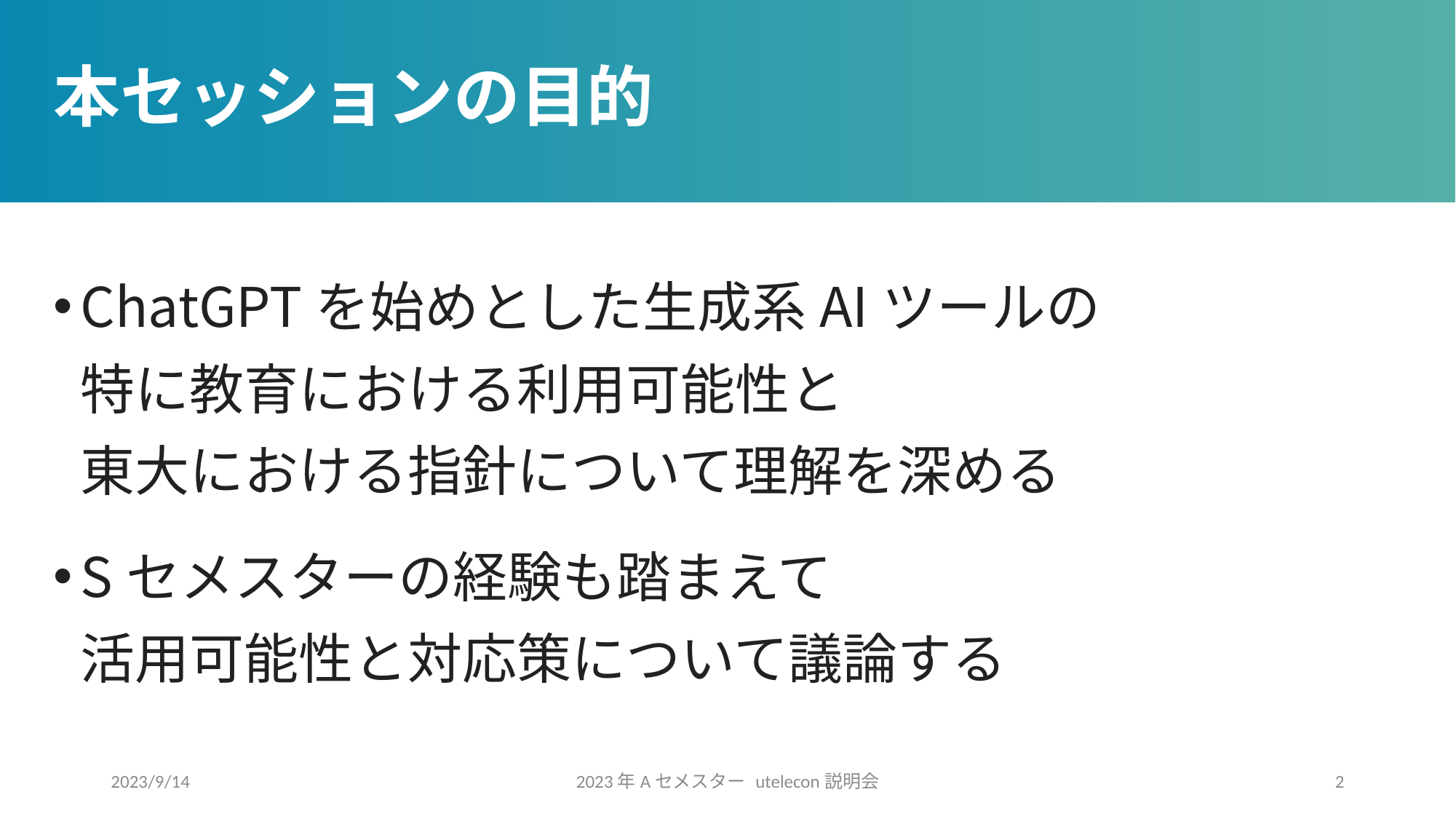

# 本セッションの目的
ChatGPTを始めとした生成系AIツールの
特に教育における利用可能性と
東大における指針について理解を深める
Sセメスターの経験も踏まえて
活用可能性と対応策について議論する
2023/9/14
2023年Aセメスター utelecon説明会
2